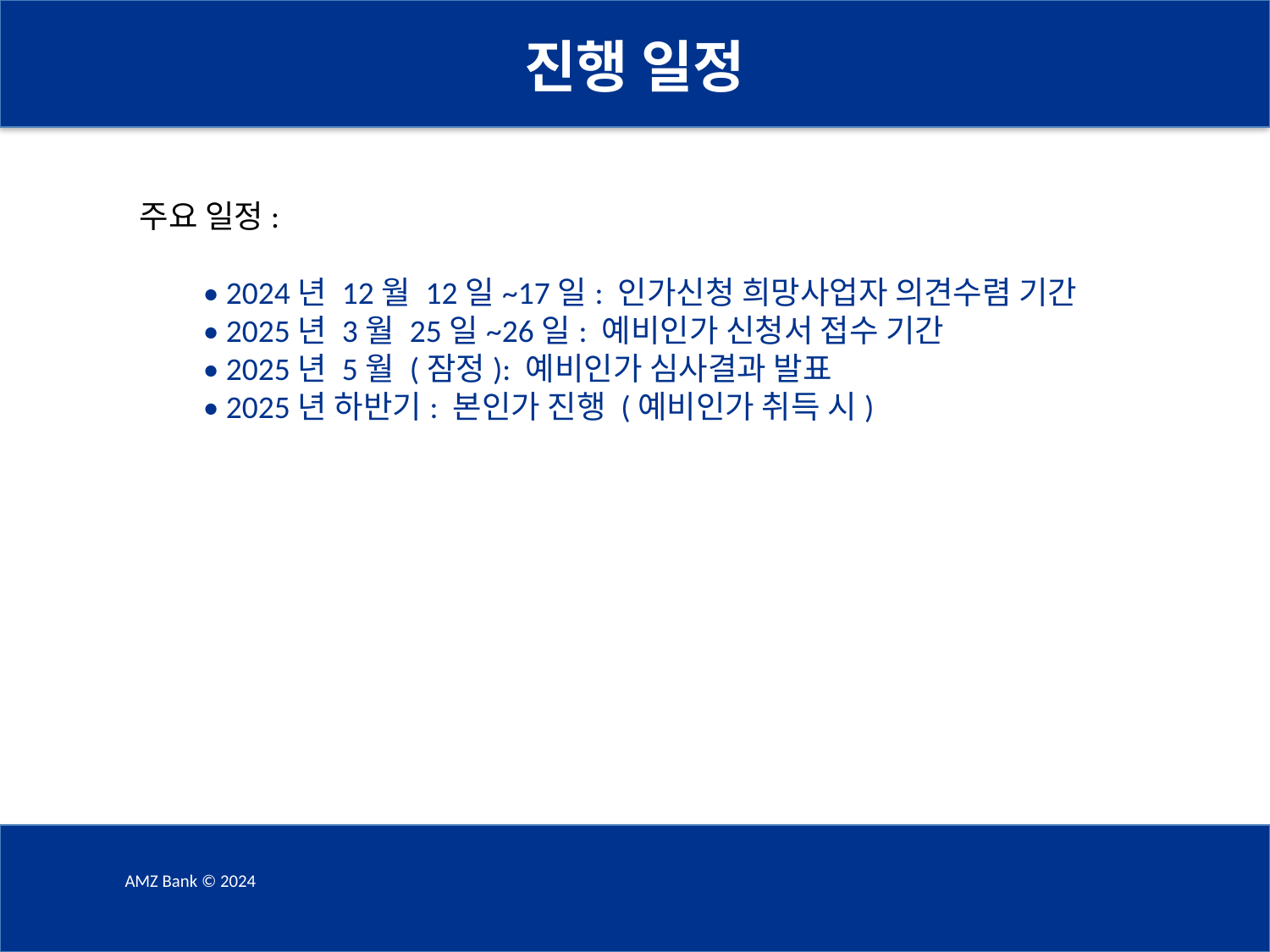

진행 일정
주요 일정:

• 2024년 12월 12일~17일: 인가신청 희망사업자 의견수렴 기간
• 2025년 3월 25일~26일: 예비인가 신청서 접수 기간
• 2025년 5월 (잠정): 예비인가 심사결과 발표
• 2025년 하반기: 본인가 진행 (예비인가 취득 시)

AMZ Bank © 2024